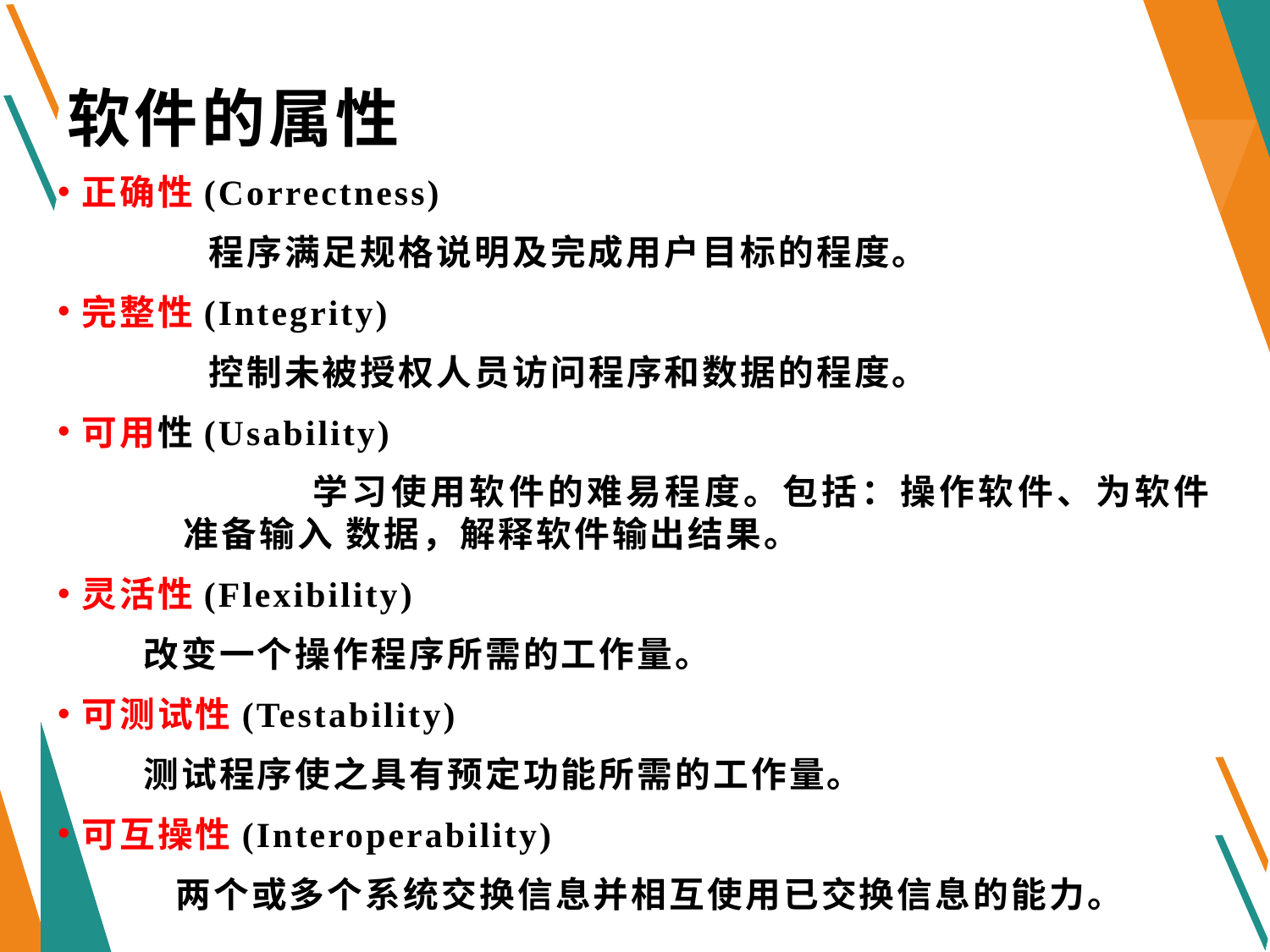

# 软件的属性
正确性(Correctness)
		程序满足规格说明及完成用户目标的程度。
完整性(Integrity)
		控制未被授权人员访问程序和数据的程度。
可用性(Usability)
		学习使用软件的难易程度。包括：操作软件、为软件准备输入 数据，解释软件输出结果。
灵活性(Flexibility)
	     改变一个操作程序所需的工作量。
可测试性(Testability)
	     测试程序使之具有预定功能所需的工作量。
可互操性(Interoperability)
	        两个或多个系统交换信息并相互使用已交换信息的能力。